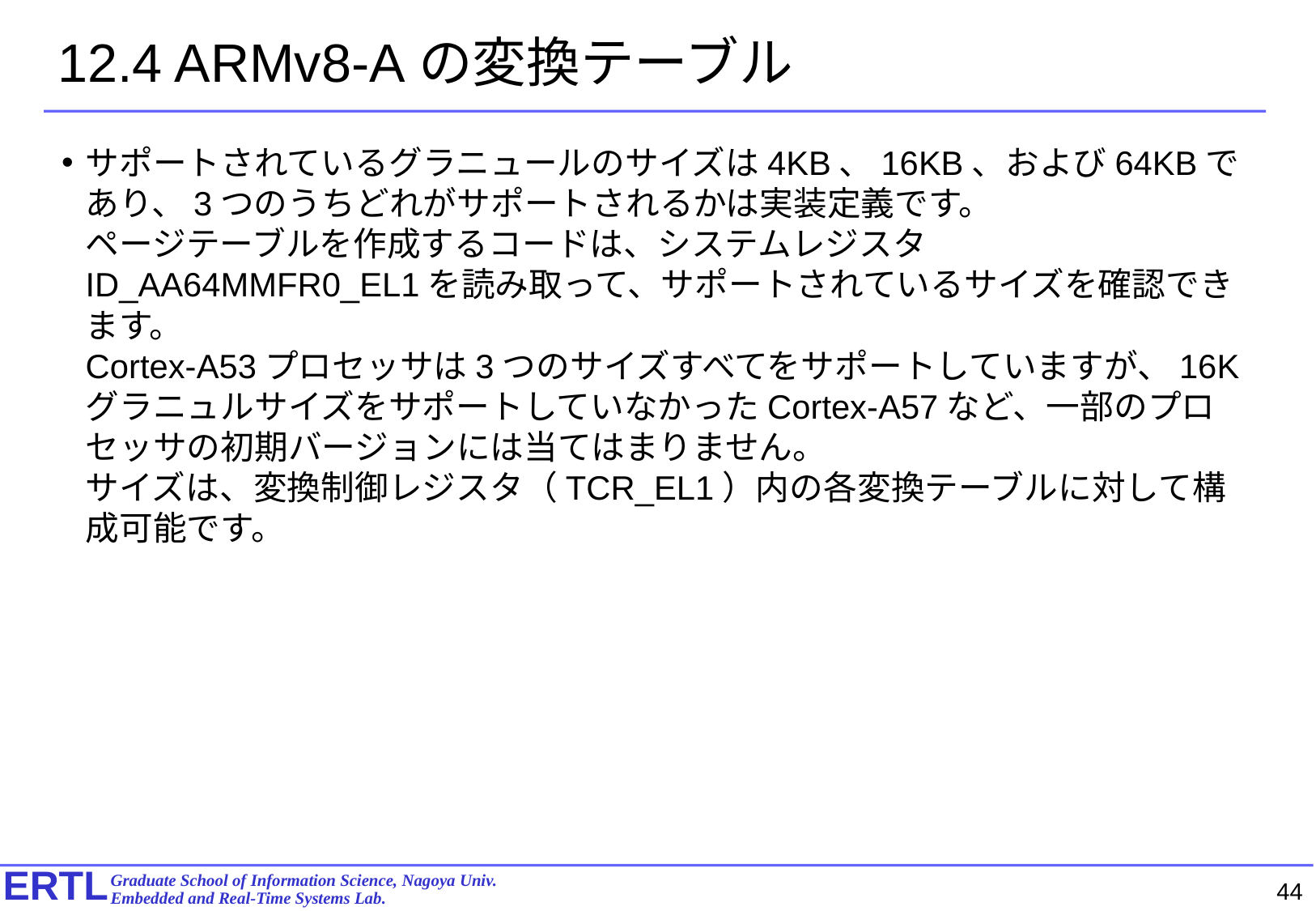

# 12.4 ARMv8-Aの変換テーブル
サポートされているグラニュールのサイズは4KB、16KB、および64KBであり、3つのうちどれがサポートされるかは実装定義です。
ページテーブルを作成するコードは、システムレジスタID_AA64MMFR0_EL1を読み取って、サポートされているサイズを確認できます。
Cortex-A53プロセッサは3つのサイズすべてをサポートしていますが、16KグラニュルサイズをサポートしていなかったCortex-A57など、一部のプロセッサの初期バージョンには当てはまりません。
サイズは、変換制御レジスタ（TCR_EL1）内の各変換テーブルに対して構成可能です。
44